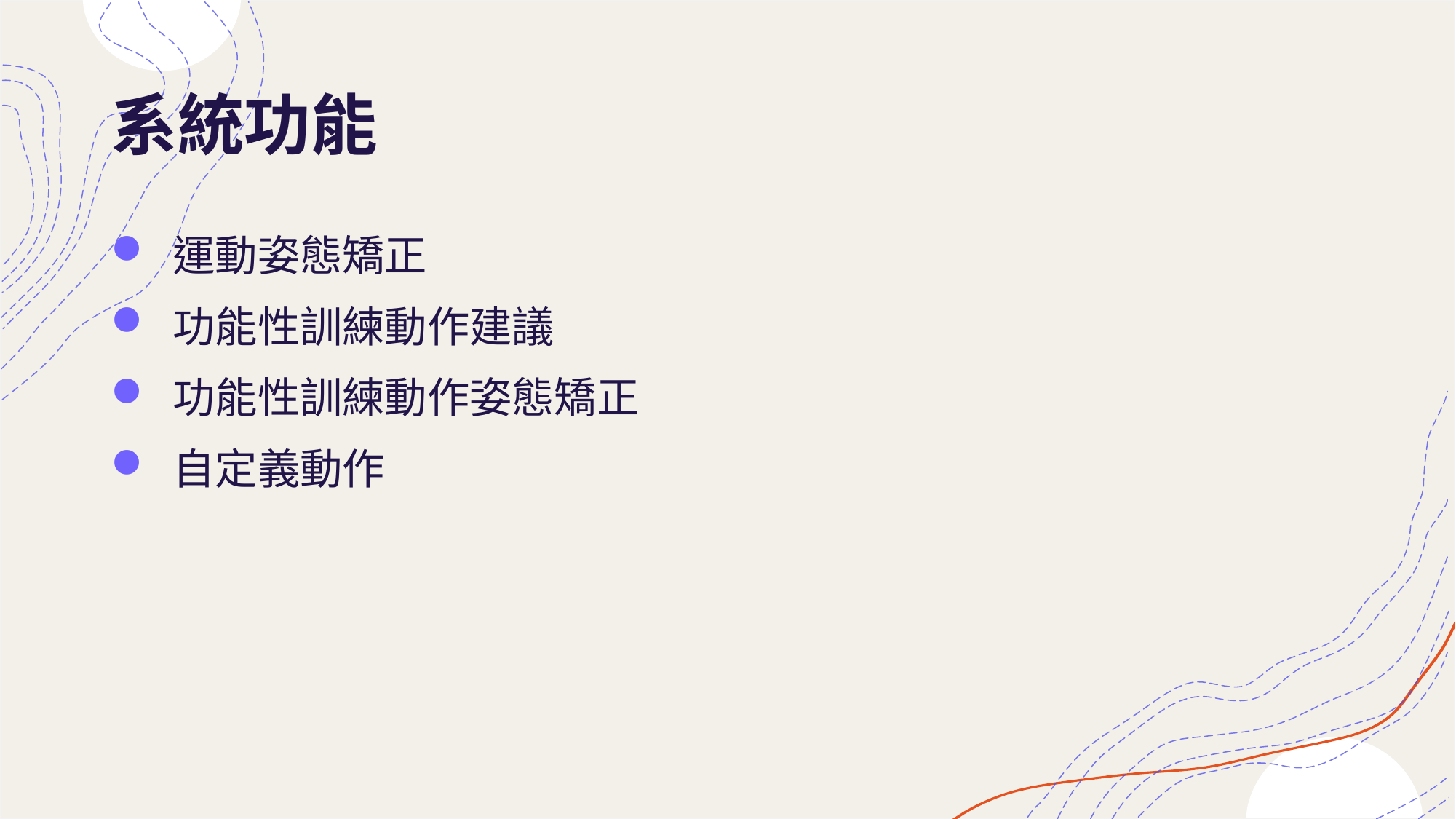

# 系統功能
 運動姿態矯正
 功能性訓練動作建議
 功能性訓練動作姿態矯正
 自定義動作